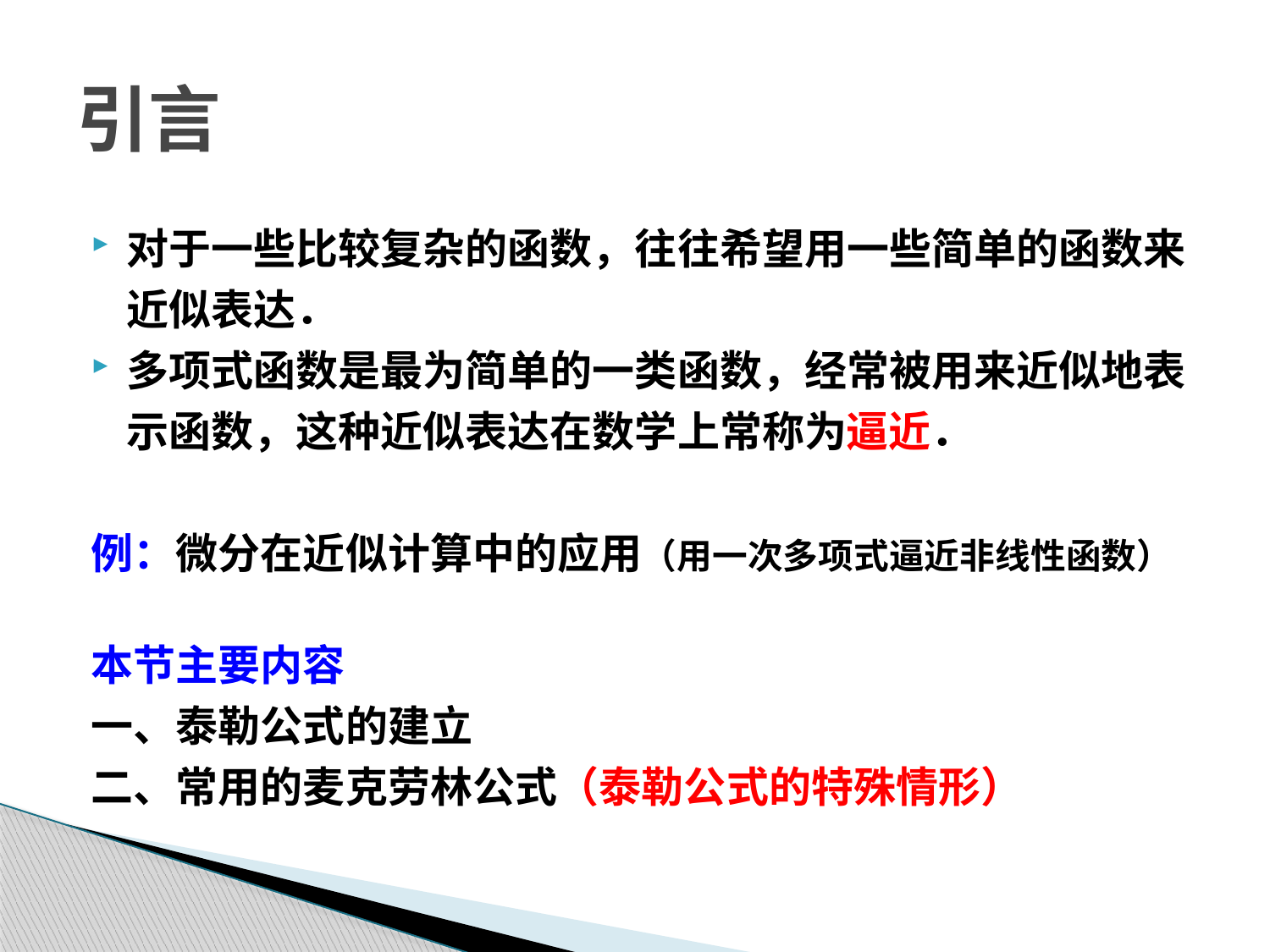

引言
对于一些比较复杂的函数，往往希望用一些简单的函数来近似表达．
多项式函数是最为简单的一类函数，经常被用来近似地表示函数，这种近似表达在数学上常称为逼近．

例：微分在近似计算中的应用（用一次多项式逼近非线性函数）

本节主要内容
一、泰勒公式的建立
二、常用的麦克劳林公式（泰勒公式的特殊情形）